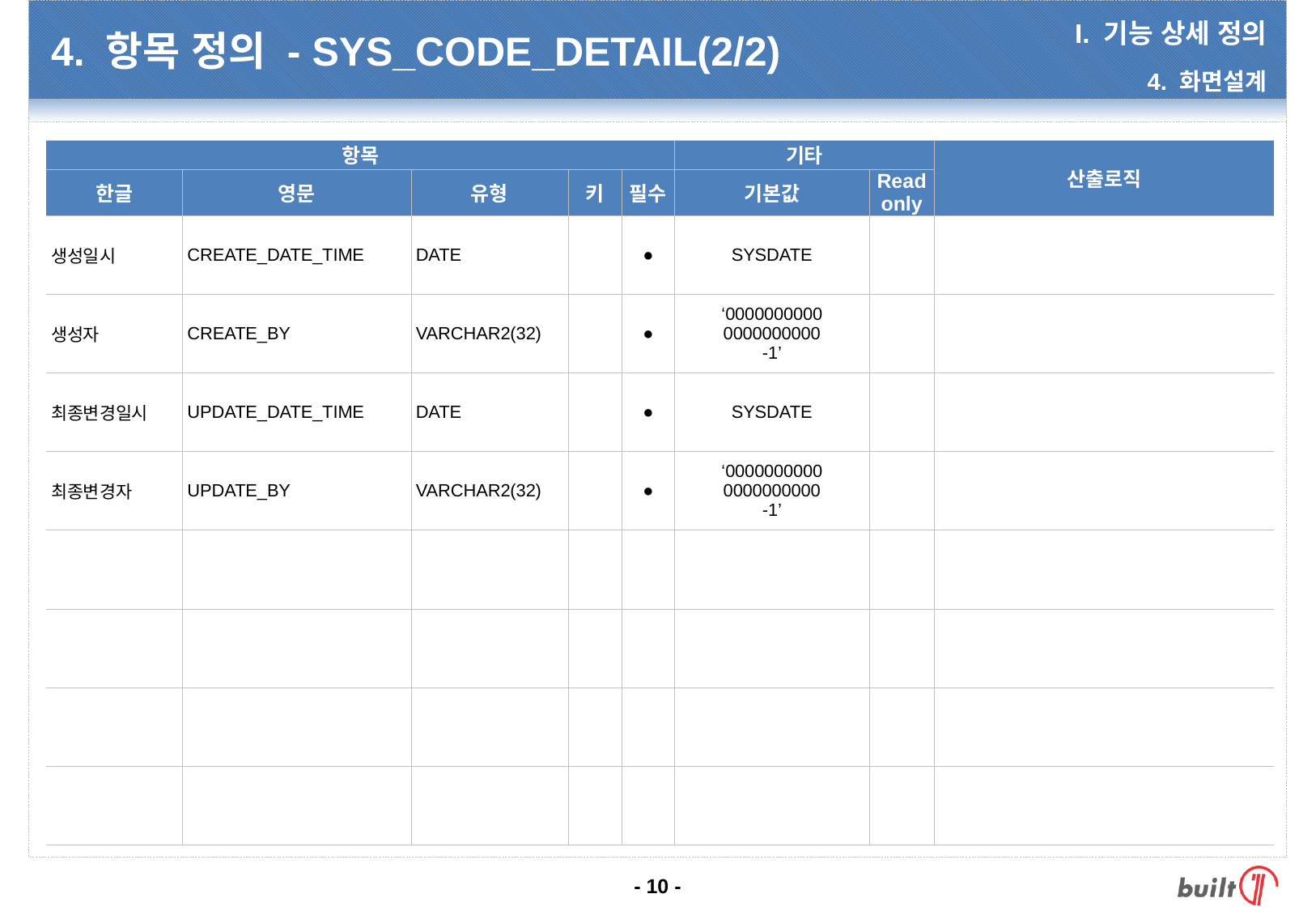

# 4. 항목 정의 - SYS_CODE_DETAIL(2/2)
I. 기능 상세 정의
4. 화면설계
| 항목 |  |  |  |  | 기타 |  | 산출로직 |
| --- | --- | --- | --- | --- | --- | --- | --- |
| 한글 | 영문 | 유형 | 키 | 필수 | 기본값 | Read only |  |
| 생성일시 | CREATE\_DATE\_TIME | DATE |  | ● | SYSDATE |  |  |
| 생성자 | CREATE\_BY | VARCHAR2(32) |  | ● | ‘0000000000 0000000000 -1’ |  |  |
| 최종변경일시 | UPDATE\_DATE\_TIME | DATE |  | ● | SYSDATE |  |  |
| 최종변경자 | UPDATE\_BY | VARCHAR2(32) |  | ● | ‘0000000000 0000000000 -1’ |  |  |
|  |  |  |  |  |  |  |  |
|  |  |  |  |  |  |  |  |
|  |  |  |  |  |  |  |  |
|  |  |  |  |  |  |  |  |